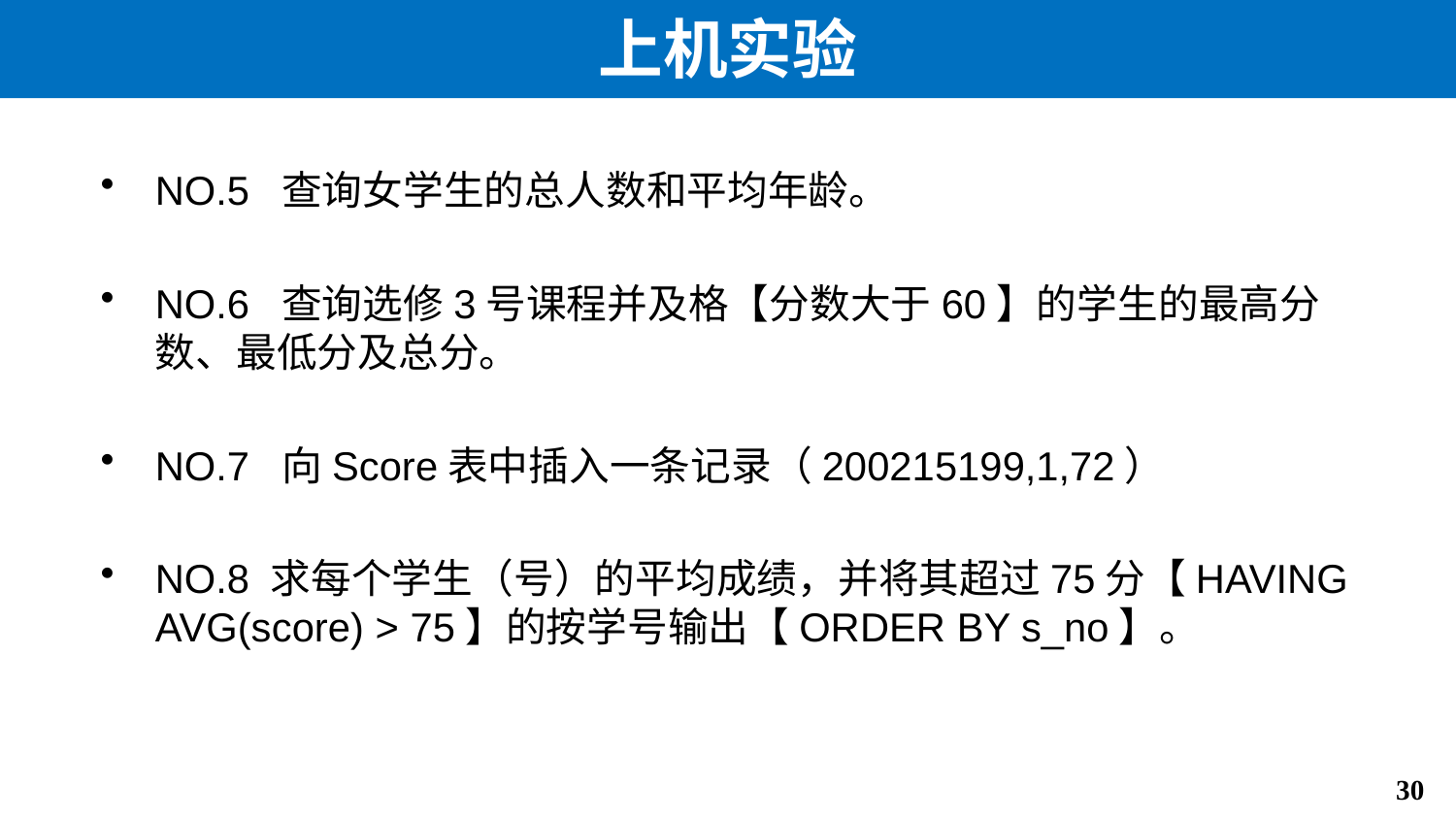

# 上机实验
NO.5  查询女学生的总人数和平均年龄。

NO.6  查询选修3号课程并及格【分数大于60】的学生的最高分数、最低分及总分。

NO.7  向Score表中插入一条记录（200215199,1,72）

NO.8 求每个学生（号）的平均成绩，并将其超过75分【HAVING AVG(score) > 75】的按学号输出【ORDER BY s_no】。